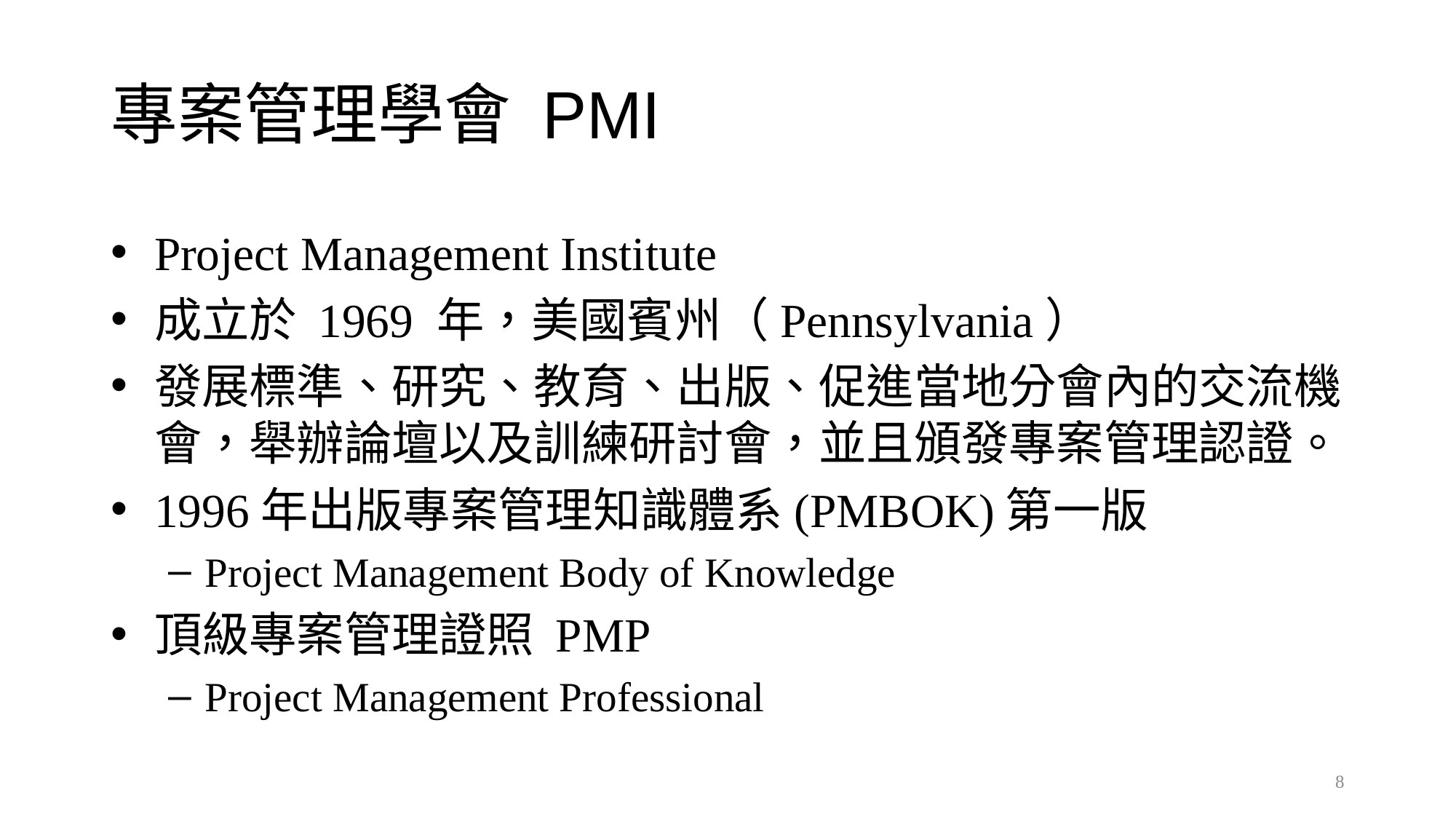

# 專案管理學會 PMI
Project Management Institute
成立於 1969 年，美國賓州（Pennsylvania）
發展標準、研究、教育、出版、促進當地分會內的交流機會，舉辦論壇以及訓練研討會，並且頒發專案管理認證。
1996年出版專案管理知識體系(PMBOK)第一版
Project Management Body of Knowledge
頂級專案管理證照 PMP
Project Management Professional
8